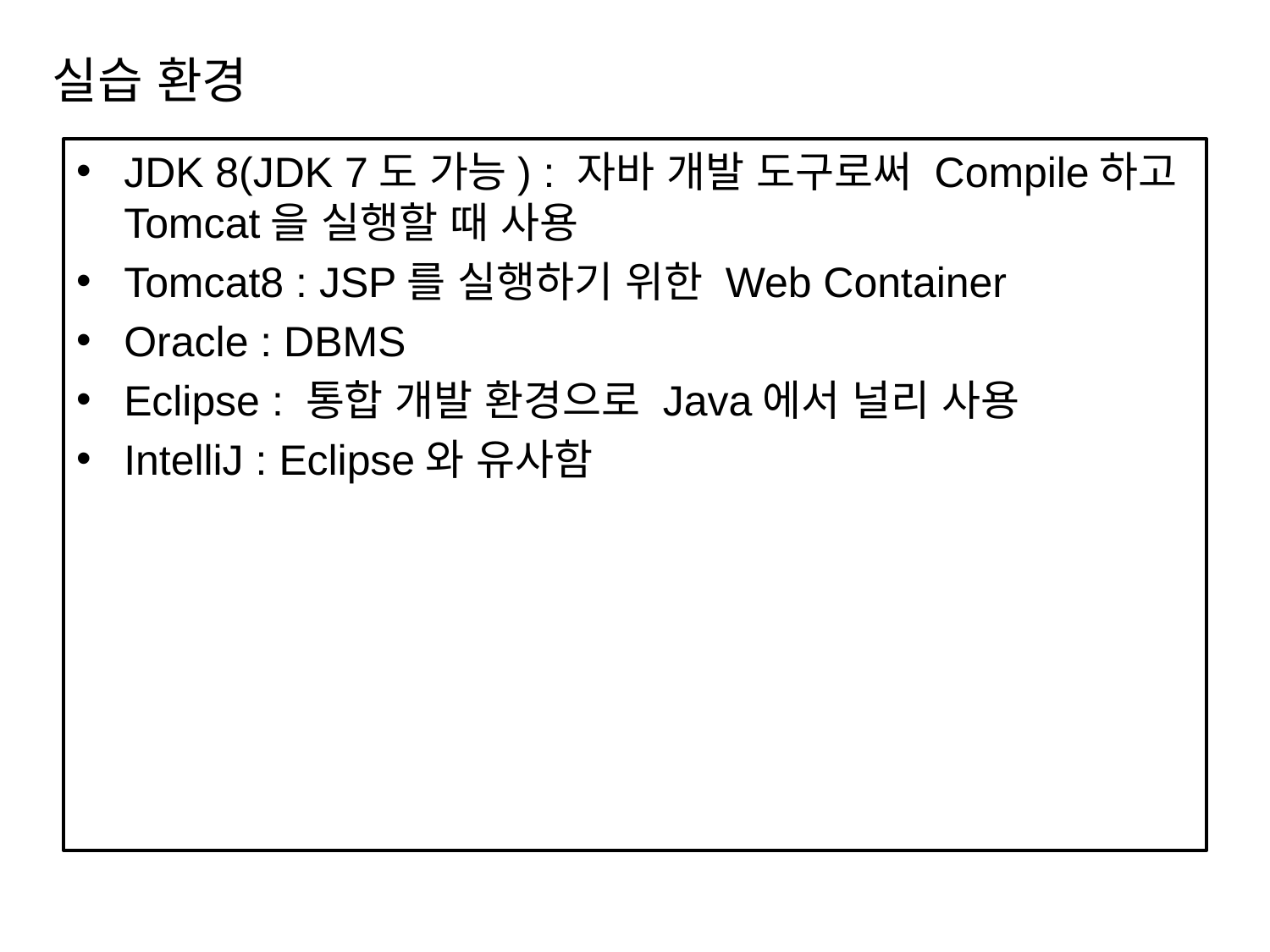

# 실습 환경
JDK 8(JDK 7도 가능) : 자바 개발 도구로써 Compile하고 Tomcat을 실행할 때 사용
Tomcat8 : JSP를 실행하기 위한 Web Container
Oracle : DBMS
Eclipse : 통합 개발 환경으로 Java에서 널리 사용
IntelliJ : Eclipse와 유사함